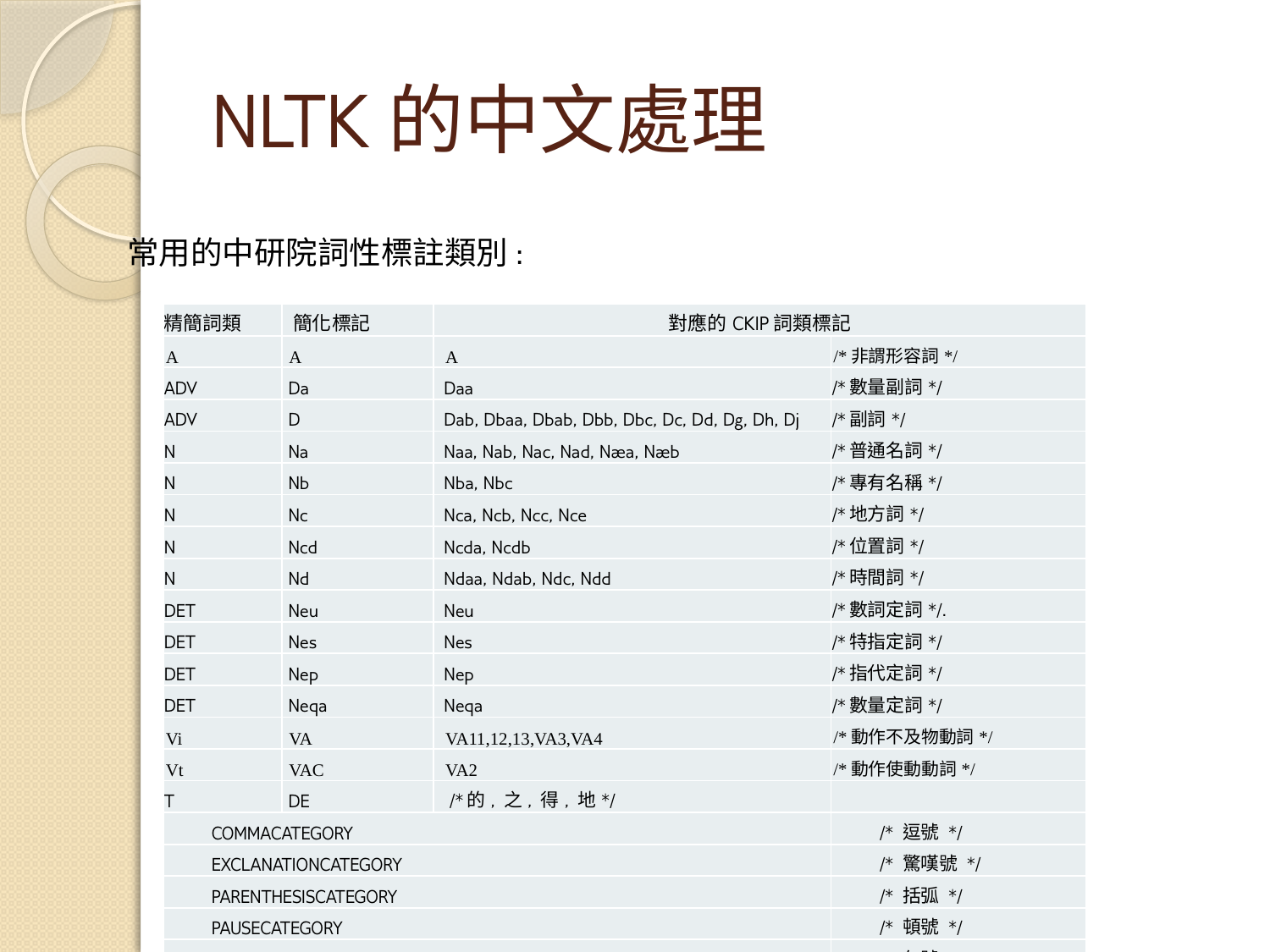

[1]	斜體詞類，表示在技術報告#93-05中沒有定義，即後來增列的。
[1]	斜體詞類，表示在技術報告#93-05中沒有定義，即後來增列的。
# NLTK的中文處理
常用的中研院詞性標註類別:
| 精簡詞類 | 簡化標記 | 對應的CKIP詞類標記 |  |
| --- | --- | --- | --- |
| A | A | A | /\*非謂形容詞\*/ |
| ADV | Da | Daa | /\*數量副詞\*/ |
| ADV | D | Dab, Dbaa, Dbab, Dbb, Dbc, Dc, Dd, Dg, Dh, Dj | /\*副詞\*/ |
| N | Na | Naa, Nab, Nac, Nad, Naea, Naeb | /\*普通名詞\*/ |
| N | Nb | Nba, Nbc | /\*專有名稱\*/ |
| N | Nc | Nca, Ncb, Ncc, Nce | /\*地方詞\*/ |
| N | Ncd | Ncda, Ncdb | /\*位置詞\*/ |
| N | Nd | Ndaa, Ndab, Ndc, Ndd | /\*時間詞\*/ |
| DET | Neu | Neu | /\*數詞定詞\*/. |
| DET | Nes | Nes | /\*特指定詞\*/ |
| DET | Nep | Nep | /\*指代定詞\*/ |
| DET | Neqa | Neqa | /\*數量定詞\*/ |
| Vi | VA | VA11,12,13,VA3,VA4 | /\*動作不及物動詞\*/ |
| Vt | VAC | VA2 | /\*動作使動動詞\*/ |
| T | DE | /\*的, 之, 得, 地\*/ |  |
| COMMACATEGORY |  |  | /\* 逗號 \*/ |
| EXCLANATIONCATEGORY |  |  | /\* 驚嘆號 \*/ |
| PARENTHESISCATEGORY |  |  | /\* 括弧 \*/ |
| PAUSECATEGORY |  |  | /\* 頓號 \*/ |
| PERIODCATEGORY |  |  | /\* 句號 \*/ |
| QUESTIONCATEGORY |  |  | /\* 問號 \*/ |